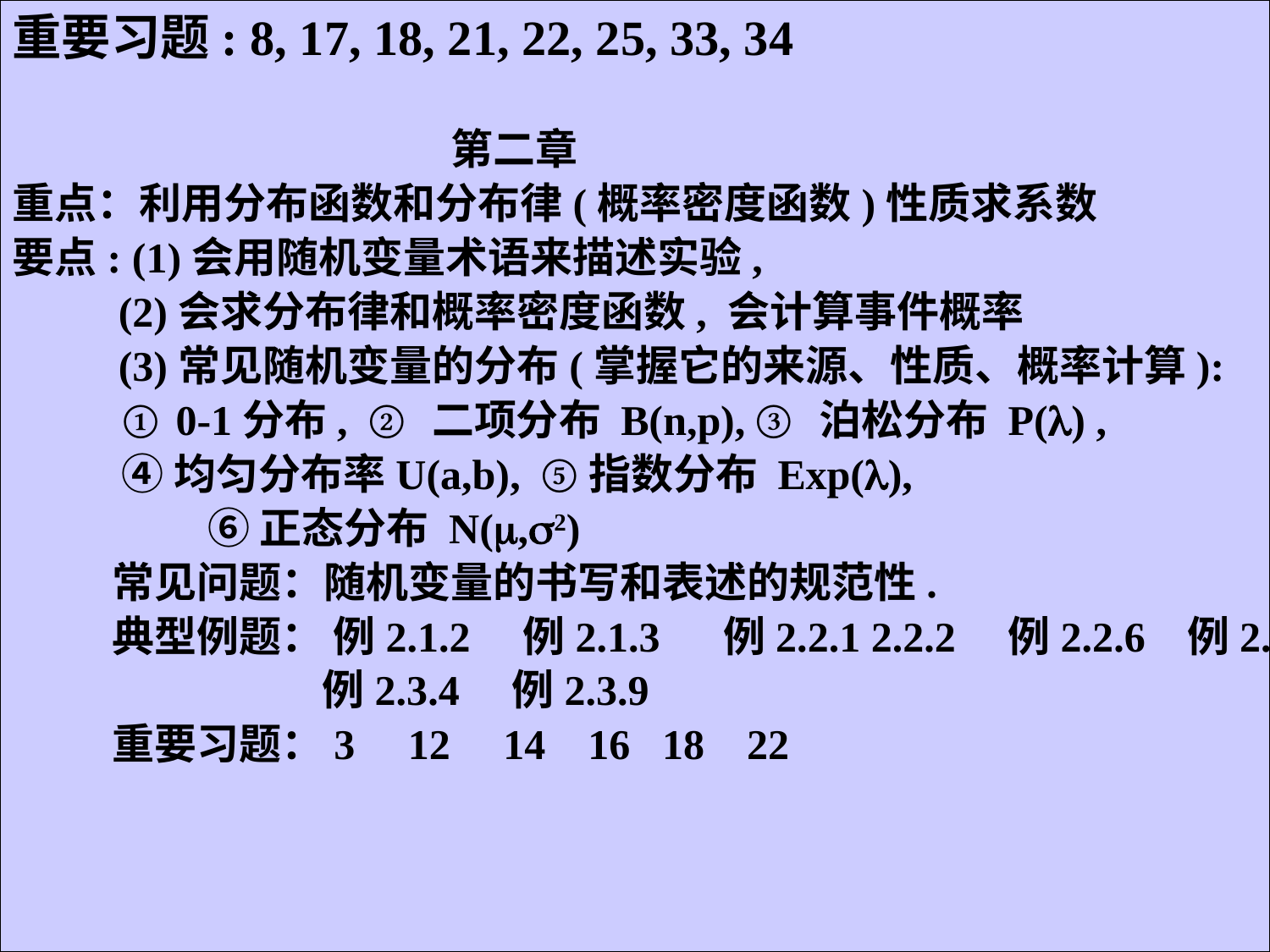

重要习题: 8, 17, 18, 21, 22, 25, 33, 34

                                             第二章
重点：利用分布函数和分布律(概率密度函数)性质求系数
要点: (1)会用随机变量术语来描述实验,
          (2)会求分布律和概率密度函数, 会计算事件概率
          (3)常见随机变量的分布(掌握它的来源、性质、概率计算):
 ① 0-1分布,  ② 二项分布 B(n,p), ③ 泊松分布 P(λ) ,
 ④均匀分布率U(a,b),  ⑤指数分布 Exp(λ),
          ⑥正态分布 N(μ,σ2)
常见问题：随机变量的书写和表述的规范性.
典型例题： 例2.1.2    例2.1.3     例2.2.1 2.2.2    例2.2.6   例2.2.9
                     例2.3.4    例2.3.9
重要习题：3     12     14    16   18    22